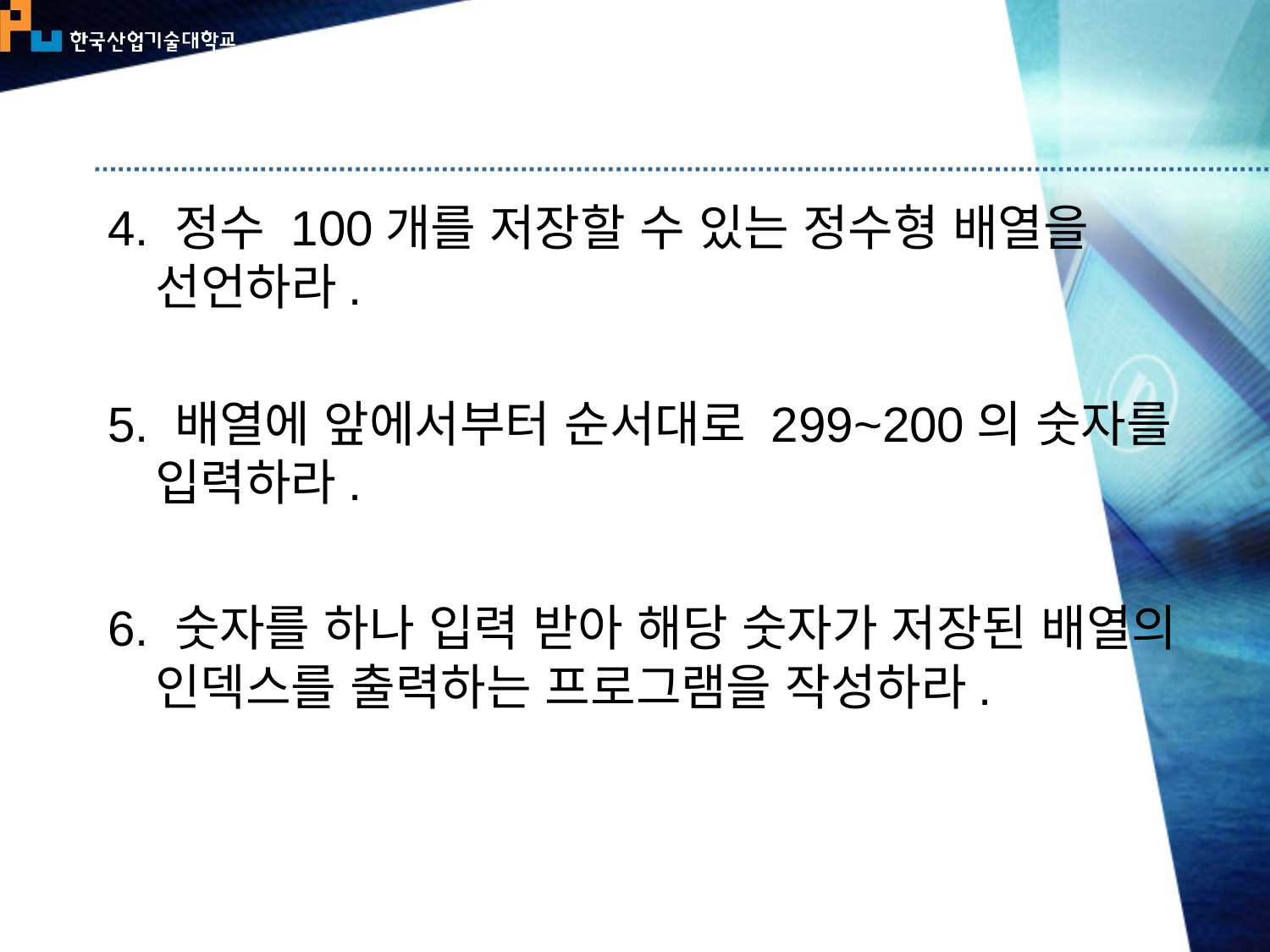

#
4. 정수 100개를 저장할 수 있는 정수형 배열을 선언하라.

5. 배열에 앞에서부터 순서대로 299~200의 숫자를 입력하라.

6. 숫자를 하나 입력 받아 해당 숫자가 저장된 배열의 인덱스를 출력하는 프로그램을 작성하라.